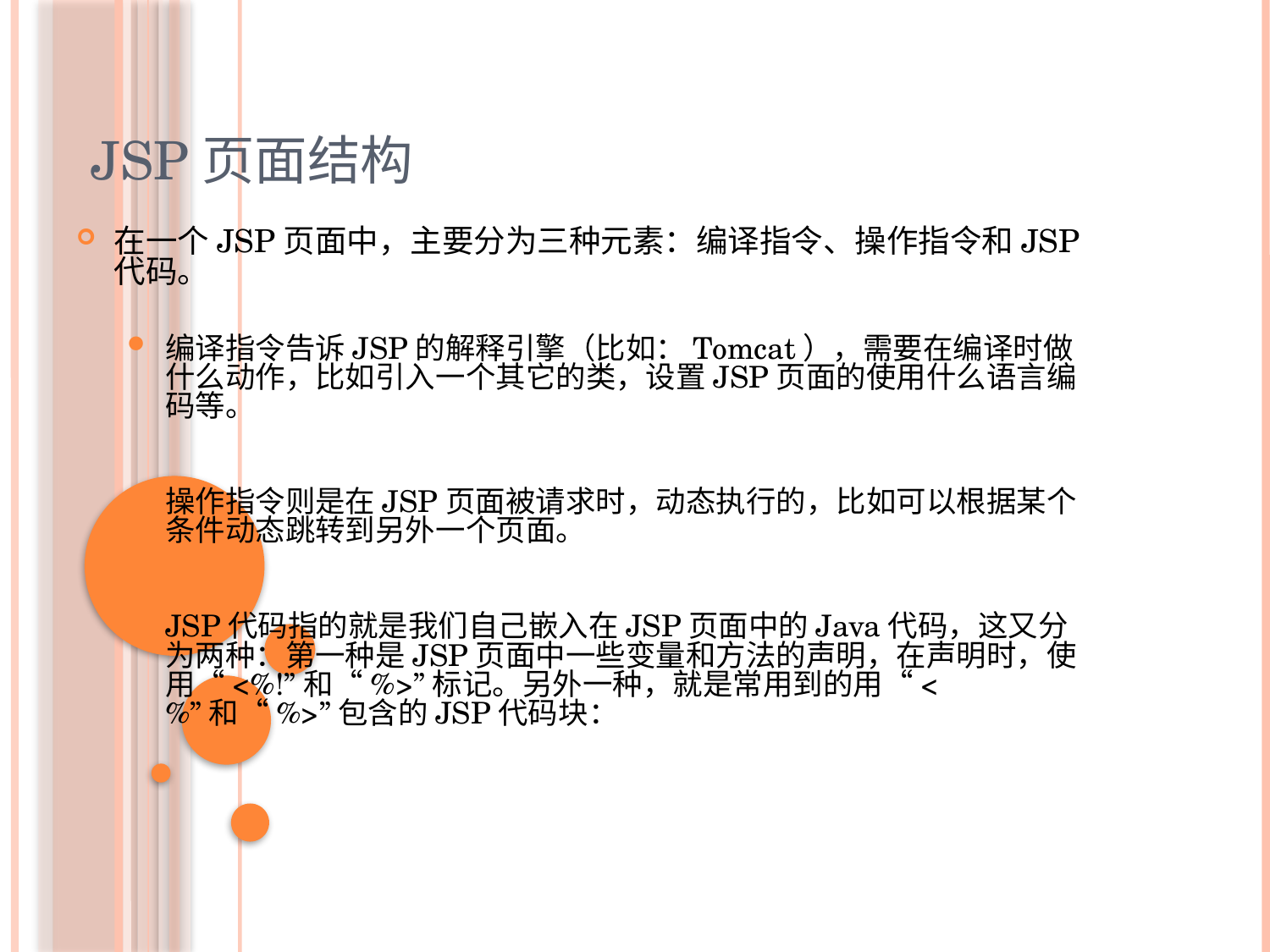

JSP页面结构
在一个JSP页面中，主要分为三种元素：编译指令、操作指令和JSP代码。

编译指令告诉JSP的解释引擎（比如：Tomcat），需要在编译时做什么动作，比如引入一个其它的类，设置JSP页面的使用什么语言编码等。

操作指令则是在JSP页面被请求时，动态执行的，比如可以根据某个条件动态跳转到另外一个页面。

JSP代码指的就是我们自己嵌入在JSP页面中的Java代码，这又分为两种：第一种是JSP页面中一些变量和方法的声明，在声明时，使用“<%!”和“%>”标记。另外一种，就是常用到的用“<%”和“%>”包含的JSP代码块：